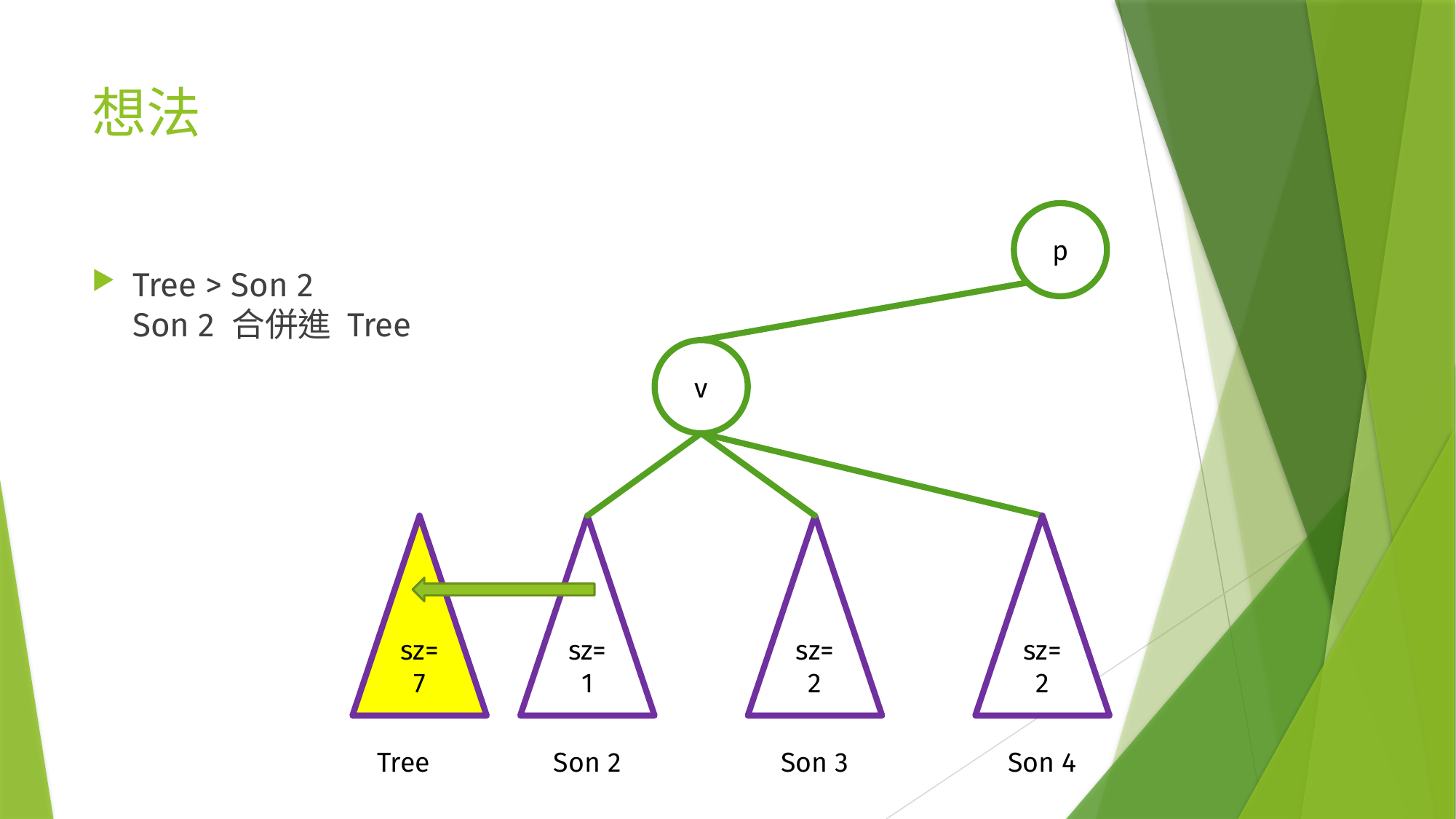

# 想法
p
Tree > Son 2
Son 2 合併進 Tree
v
sz=
7
sz=
1
sz=
2
sz=
2

Tree
Son 2
Son 4
Son 3